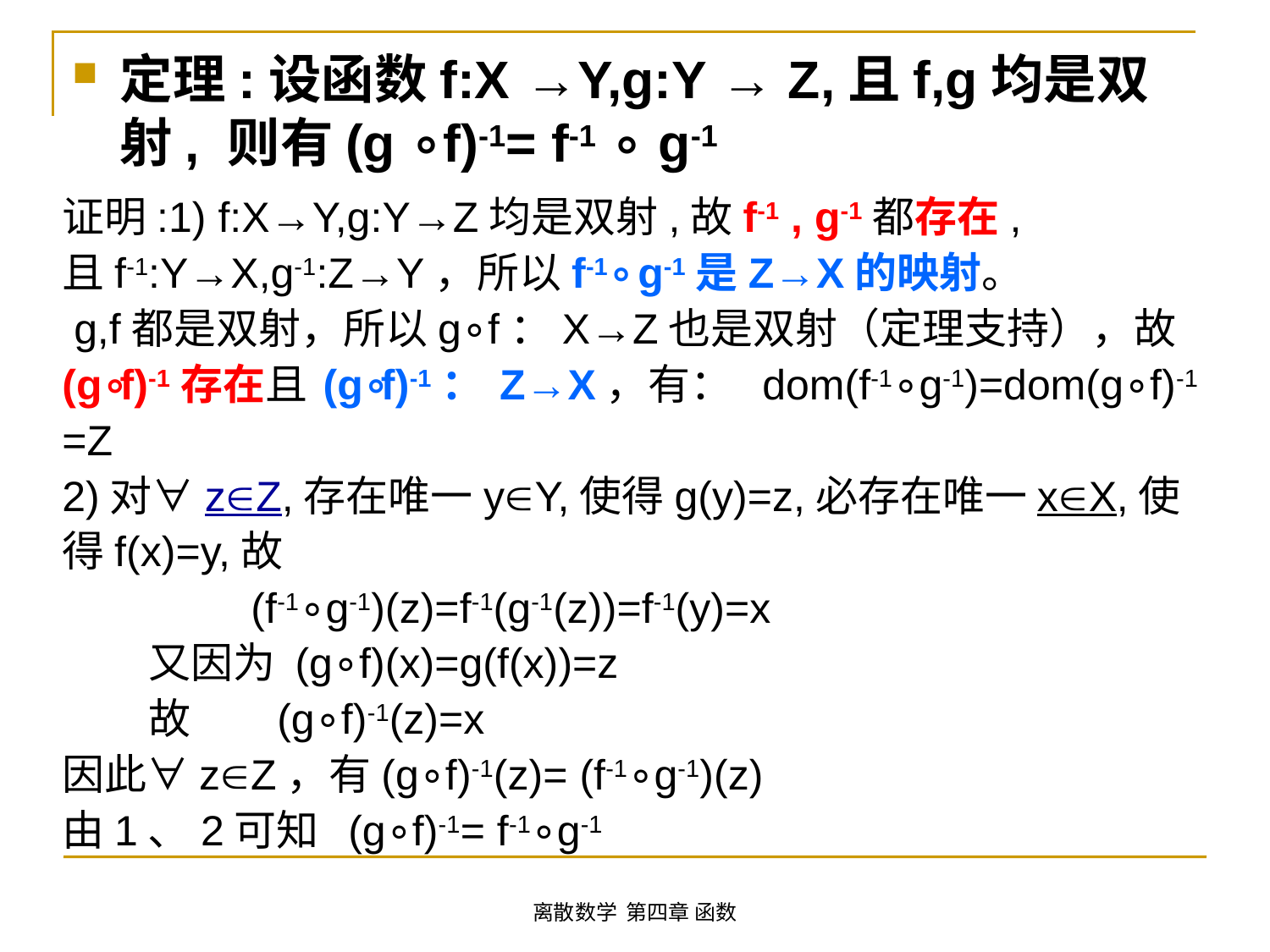

定理:设函数f:X →Y,g:Y → Z,且f,g均是双射, 则有(g ∘f)-1= f-1 ∘ g-1
证明:1) f:X→Y,g:Y→Z均是双射,故f-1 , g-1都存在,
且f-1:Y→X,g-1:Z→Y，所以f-1∘ g-1是Z→X的映射。
 g,f都是双射，所以g∘f：X→Z也是双射（定理支持），故(g∘f)-1存在且 (g∘f)-1： Z→X，有：  dom(f-1∘g-1)=dom(g∘f)-1 =Z
2)对∀z∈Z,存在唯一y∈Y,使得g(y)=z,必存在唯一x∈X,使得f(x)=y,故
　　　　 (f-1∘g-1)(z)=f-1(g-1(z))=f-1(y)=x
        又因为 (g∘f)(x)=g(f(x))=z
        故        (g∘f)-1(z)=x
因此∀z∈Z，有(g∘f)-1(z)= (f-1∘g-1)(z)
由1、2可知  (g∘f)-1= f-1∘g-1

25
离散数学  第四章 函数